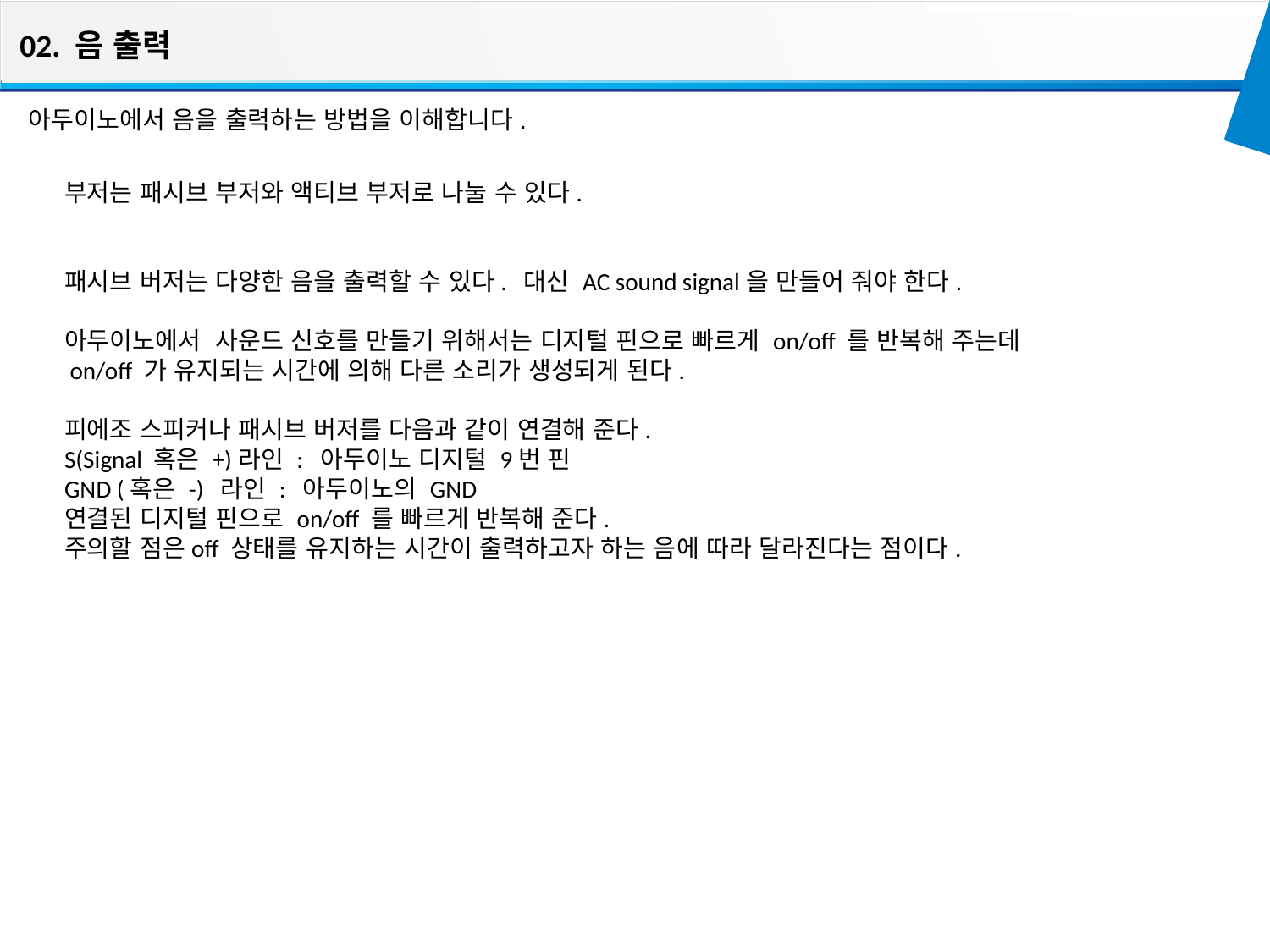

02. 음 출력

아두이노에서 음을 출력하는 방법을 이해합니다.
부저는 패시브 부저와 액티브 부저로 나눌 수 있다.

패시브 버저는 다양한 음을 출력할 수 있다.  대신 AC sound signal을 만들어 줘야 한다.

아두이노에서  사운드 신호를 만들기 위해서는 디지털 핀으로 빠르게 on/off 를 반복해 주는데
 on/off 가 유지되는 시간에 의해 다른 소리가 생성되게 된다.

피에조 스피커나 패시브 버저를 다음과 같이 연결해 준다.
S(Signal 혹은 +)라인 :  아두이노 디지털 9번 핀
GND (혹은 -)  라인 :  아두이노의 GND
연결된 디지털 핀으로 on/off 를 빠르게 반복해 준다.
주의할 점은off 상태를 유지하는 시간이 출력하고자 하는 음에 따라 달라진다는 점이다.